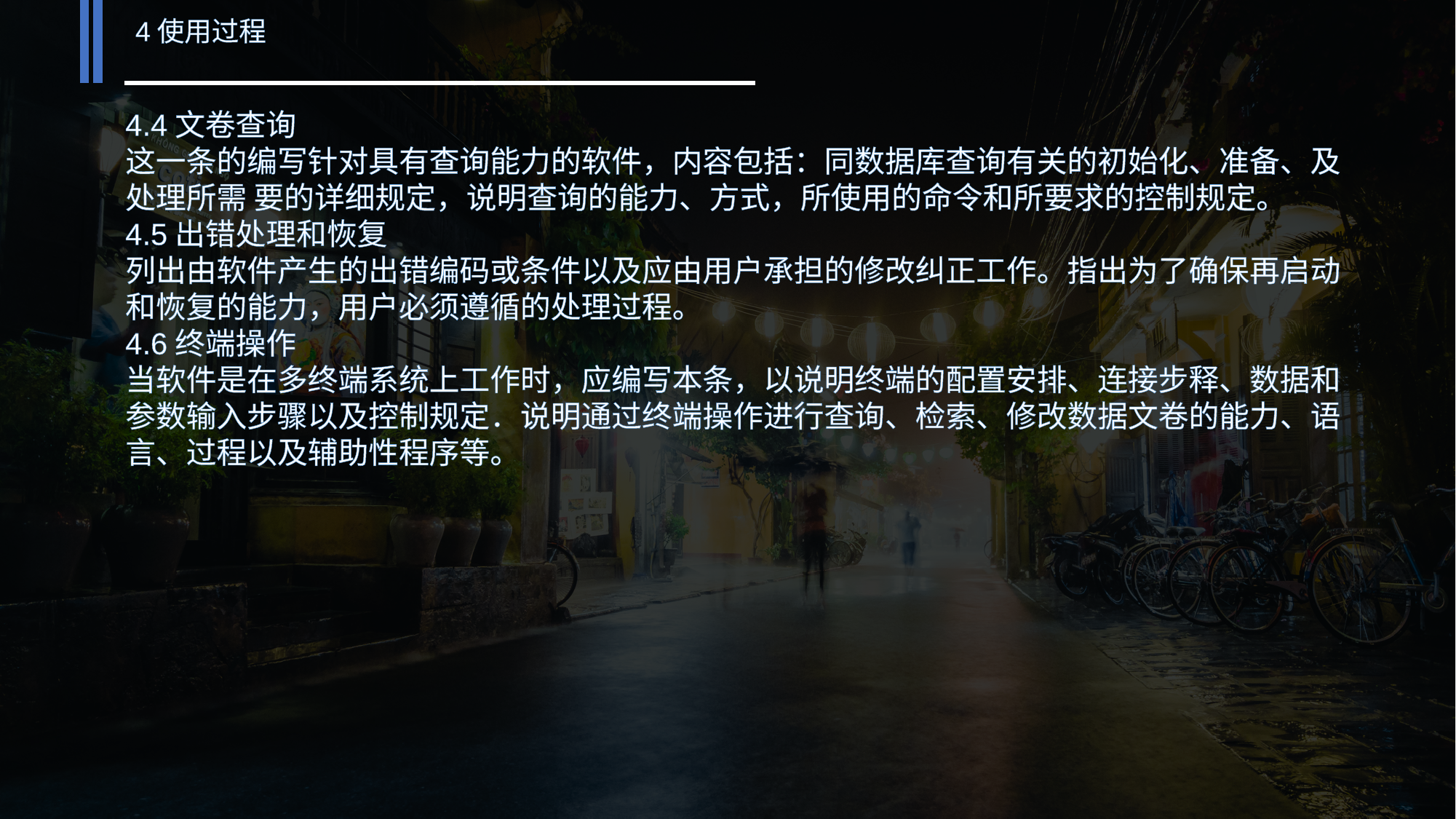

4使用过程
4.4文卷查询
这一条的编写针对具有查询能力的软件，内容包括：同数据库查询有关的初始化、准备、及处理所需 要的详细规定，说明查询的能力、方式，所使用的命令和所要求的控制规定。
4.5出错处理和恢复
列出由软件产生的出错编码或条件以及应由用户承担的修改纠正工作。指出为了确保再启动和恢复的能力，用户必须遵循的处理过程。
4.6终端操作
当软件是在多终端系统上工作时，应编写本条，以说明终端的配置安排、连接步释、数据和参数输入步骤以及控制规定．说明通过终端操作进行查询、检索、修改数据文卷的能力、语言、过程以及辅助性程序等。